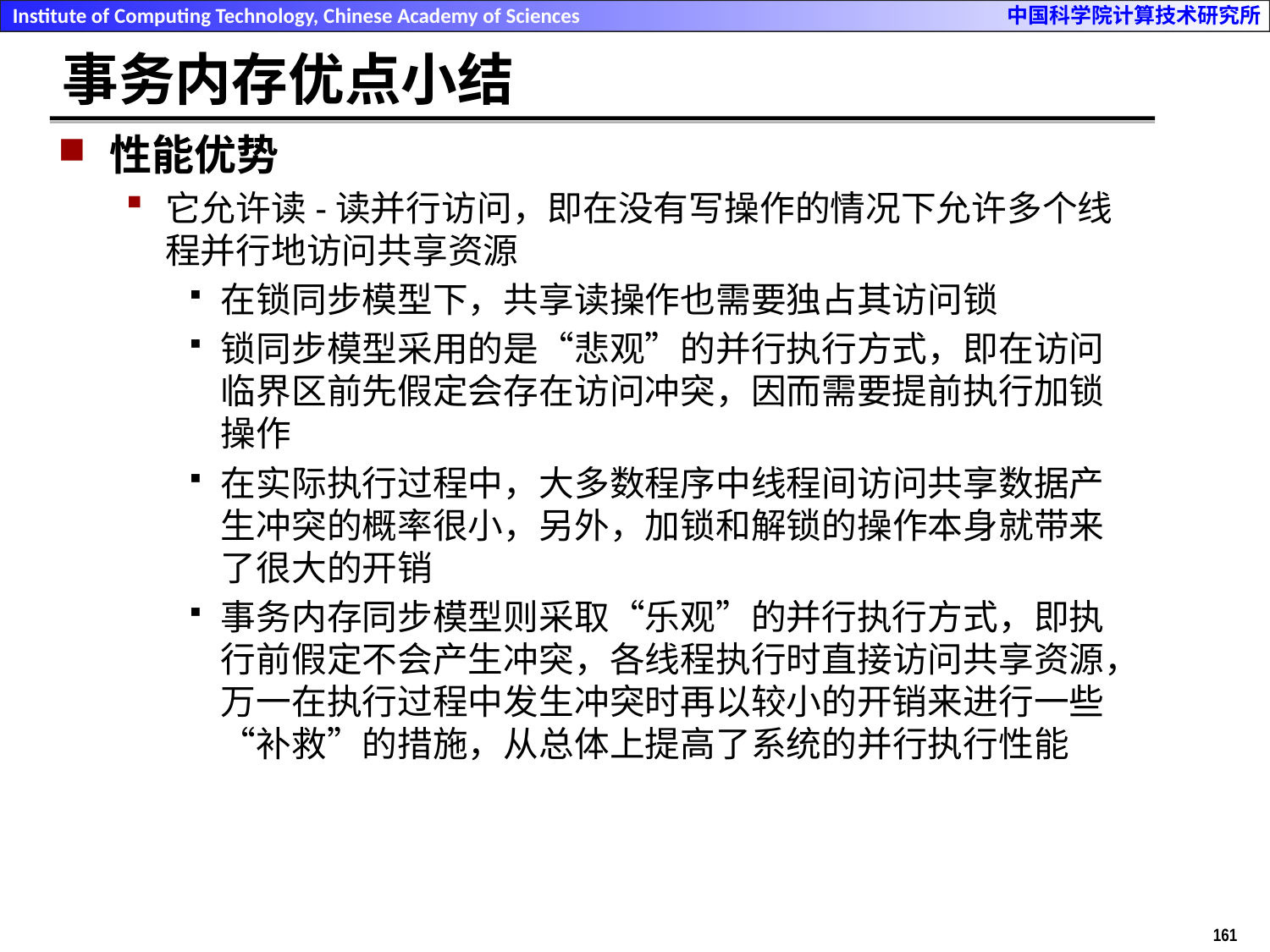

# 事务内存优点小结
性能优势
它允许读-读并行访问，即在没有写操作的情况下允许多个线程并行地访问共享资源
在锁同步模型下，共享读操作也需要独占其访问锁
锁同步模型采用的是“悲观”的并行执行方式，即在访问临界区前先假定会存在访问冲突，因而需要提前执行加锁操作
在实际执行过程中，大多数程序中线程间访问共享数据产生冲突的概率很小，另外，加锁和解锁的操作本身就带来了很大的开销
事务内存同步模型则采取“乐观”的并行执行方式，即执行前假定不会产生冲突，各线程执行时直接访问共享资源，万一在执行过程中发生冲突时再以较小的开销来进行一些“补救”的措施，从总体上提高了系统的并行执行性能